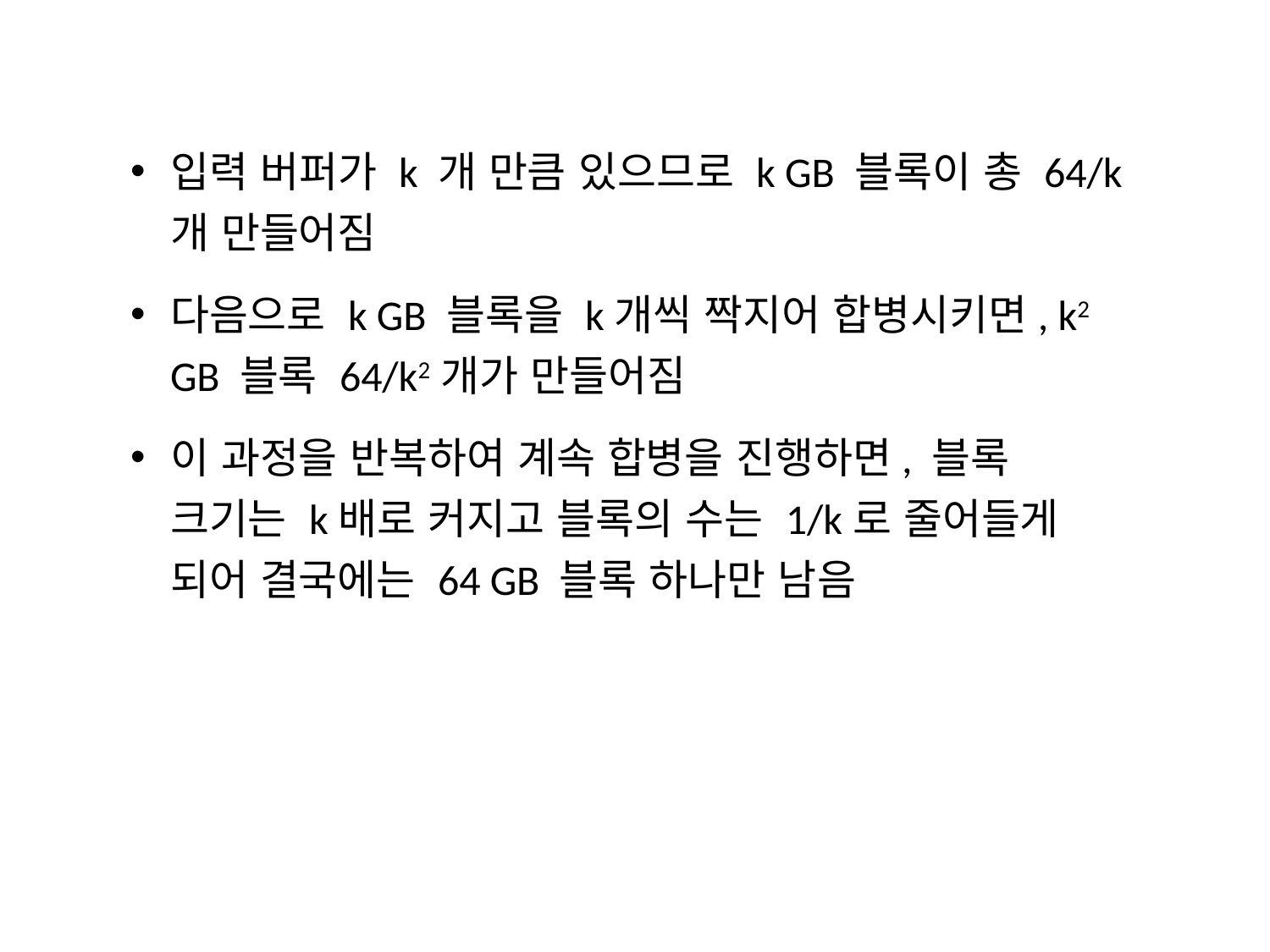

입력 버퍼가 k 개 만큼 있으므로 k GB 블록이 총 64/k개 만들어짐
다음으로 k GB 블록을 k개씩 짝지어 합병시키면, k2 GB 블록 64/k2개가 만들어짐
이 과정을 반복하여 계속 합병을 진행하면, 블록 크기는 k배로 커지고 블록의 수는 1/k로 줄어들게 되어 결국에는 64 GB 블록 하나만 남음